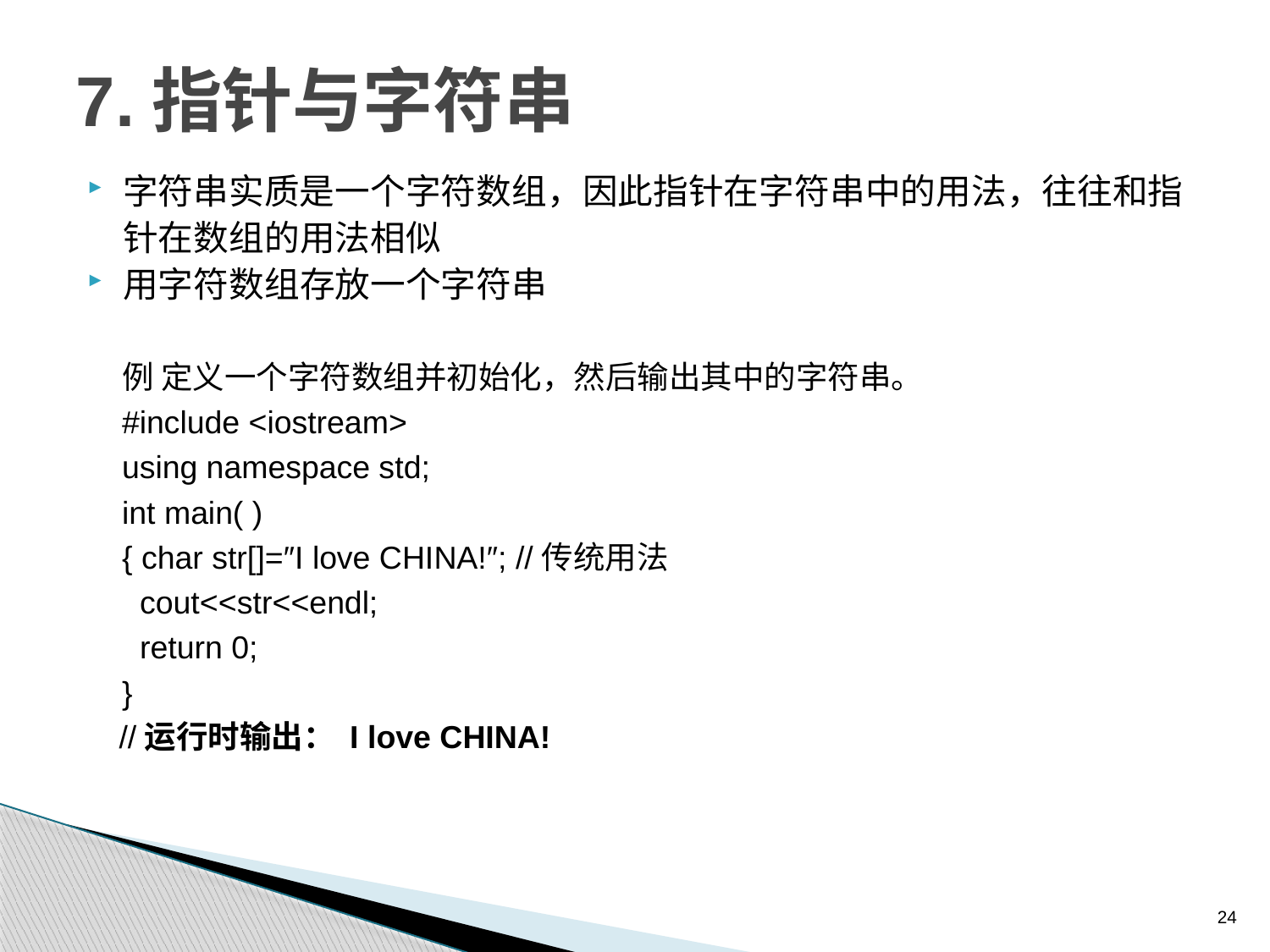

# 7.指针与字符串
字符串实质是一个字符数组，因此指针在字符串中的用法，往往和指针在数组的用法相似
用字符数组存放一个字符串

例 定义一个字符数组并初始化，然后输出其中的字符串。
#include <iostream>
using namespace std;
int main( )
{ char str[]=″I love CHINA!″; //传统用法
  cout<<str<<endl;
  return 0;
}
//运行时输出： I love CHINA!

24